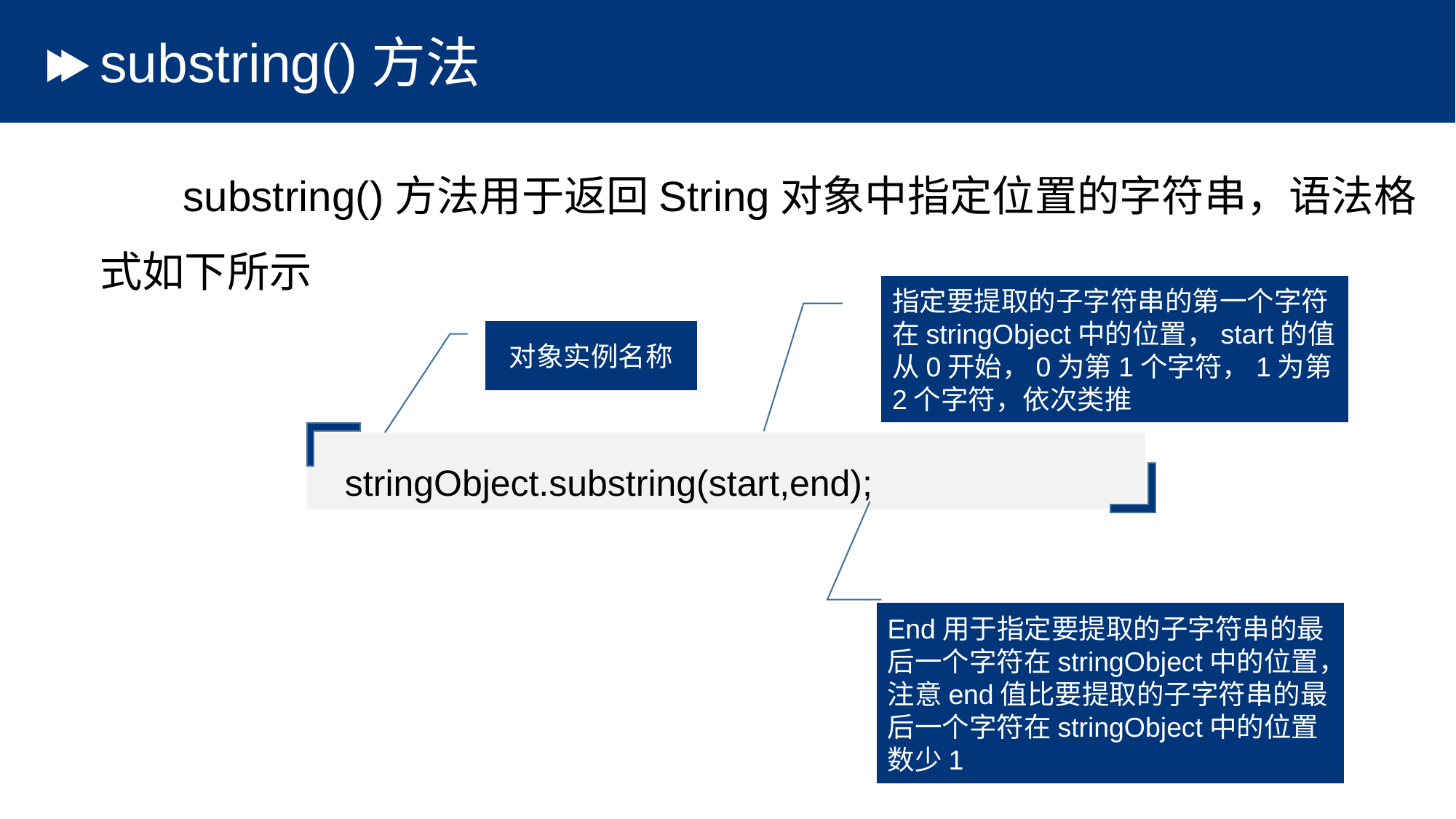

# substring()方法
       substring()方法用于返回String对象中指定位置的字符串，语法格式如下所示
指定要提取的子字符串的第一个字符在stringObject中的位置，start的值从0开始，0为第1个字符，1为第2个字符，依次类推
对象实例名称

stringObject.substring(start,end);

End用于指定要提取的子字符串的最后一个字符在stringObject中的位置，注意end值比要提取的子字符串的最后一个字符在stringObject中的位置数少1